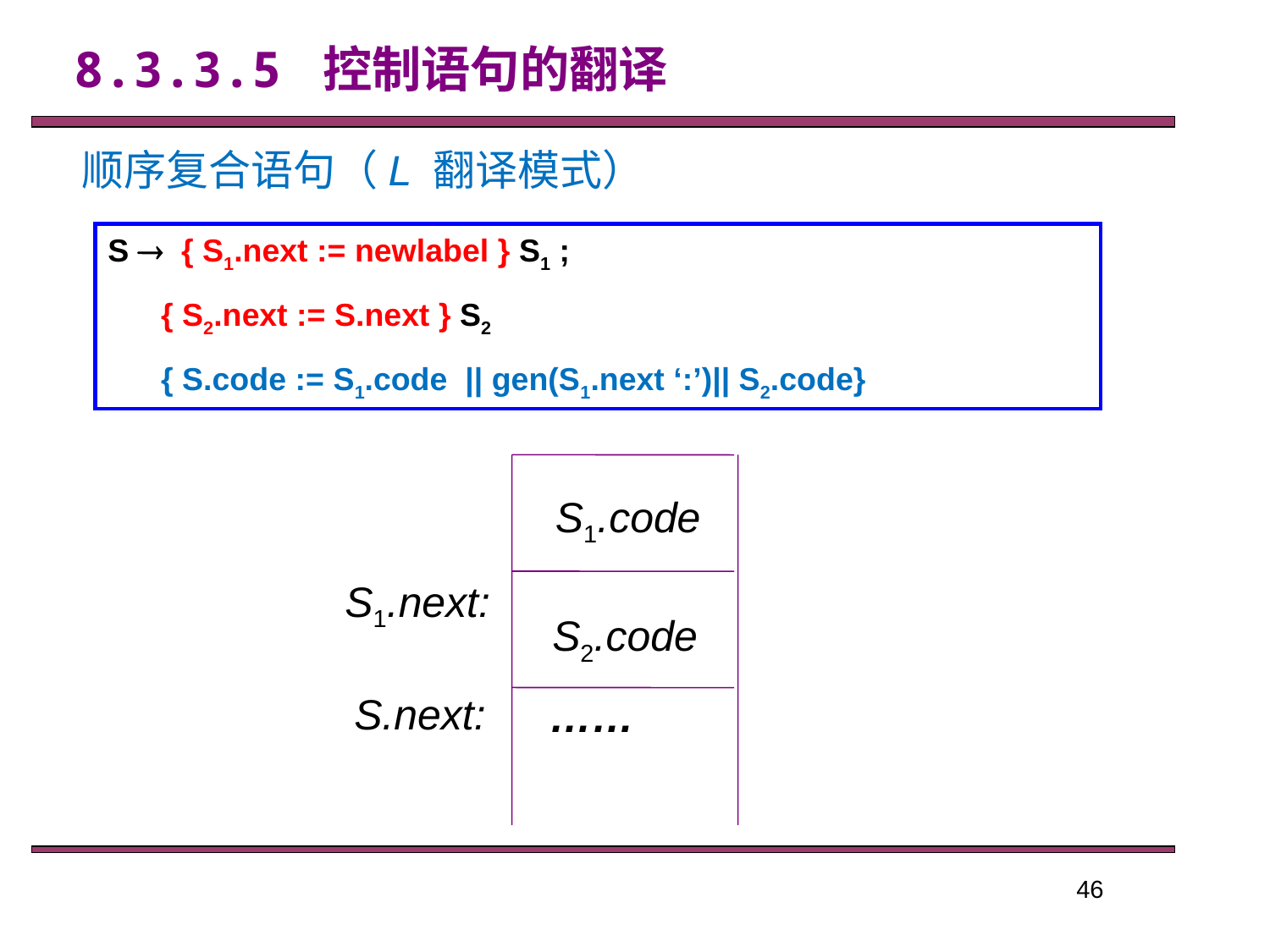

8.3.3.5 控制语句的翻译
  顺序复合语句（L 翻译模式）
S →  { S1.next := newlabel } S1 ;
      { S2.next := S.next } S2
      { S.code := S1.code  || gen(S1.next ‘:’)|| S2.code}

S1.code
S1.next:

S2.code
S.next:
……

46